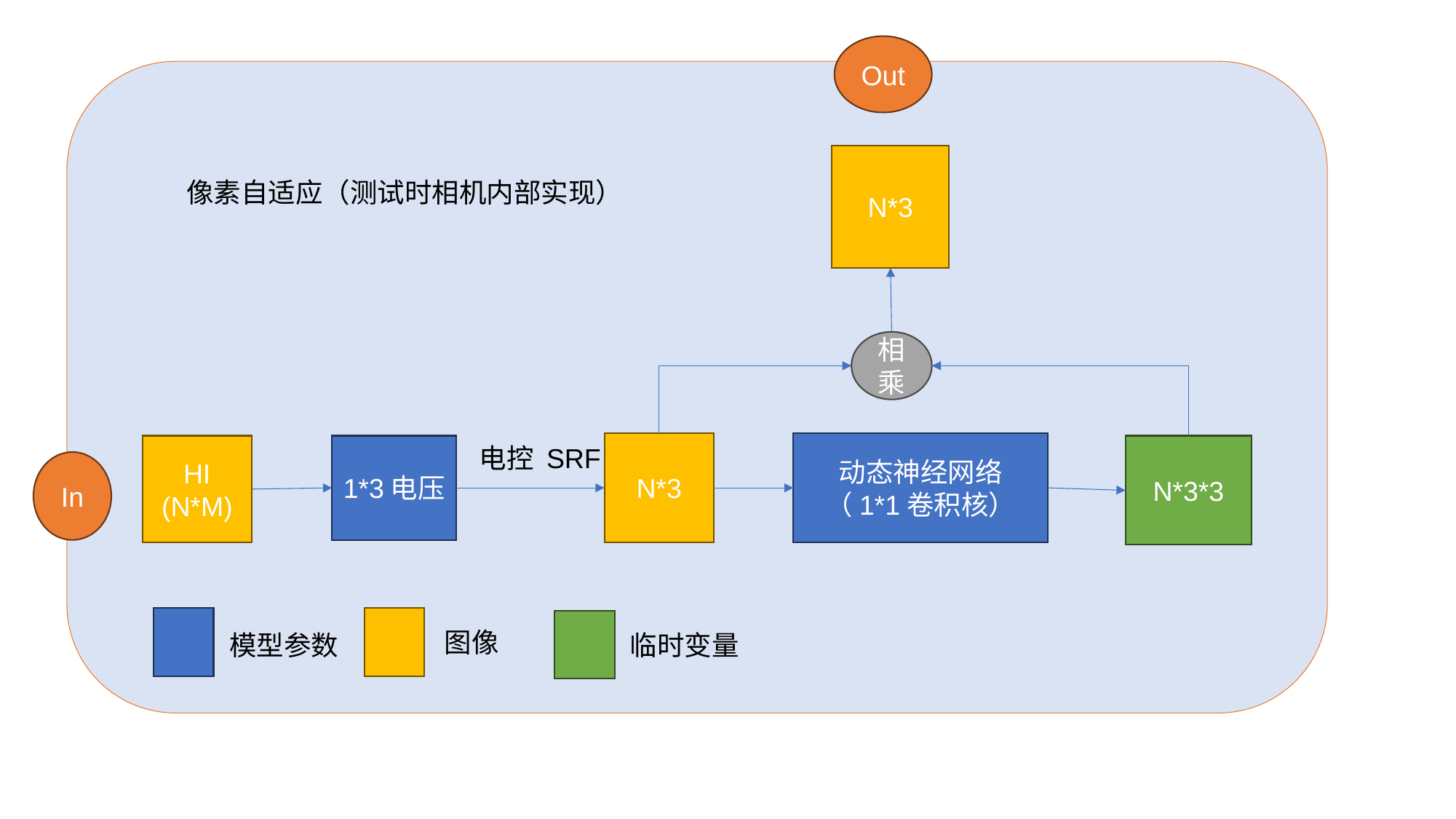

Out

N*3
像素自适应（测试时相机内部实现）
相乘
N*3
动态神经网络
（1*1卷积核）
HI
(N*M)
1*3电压
电控 SRF
N*3*3
In

图像
模型参数
临时变量